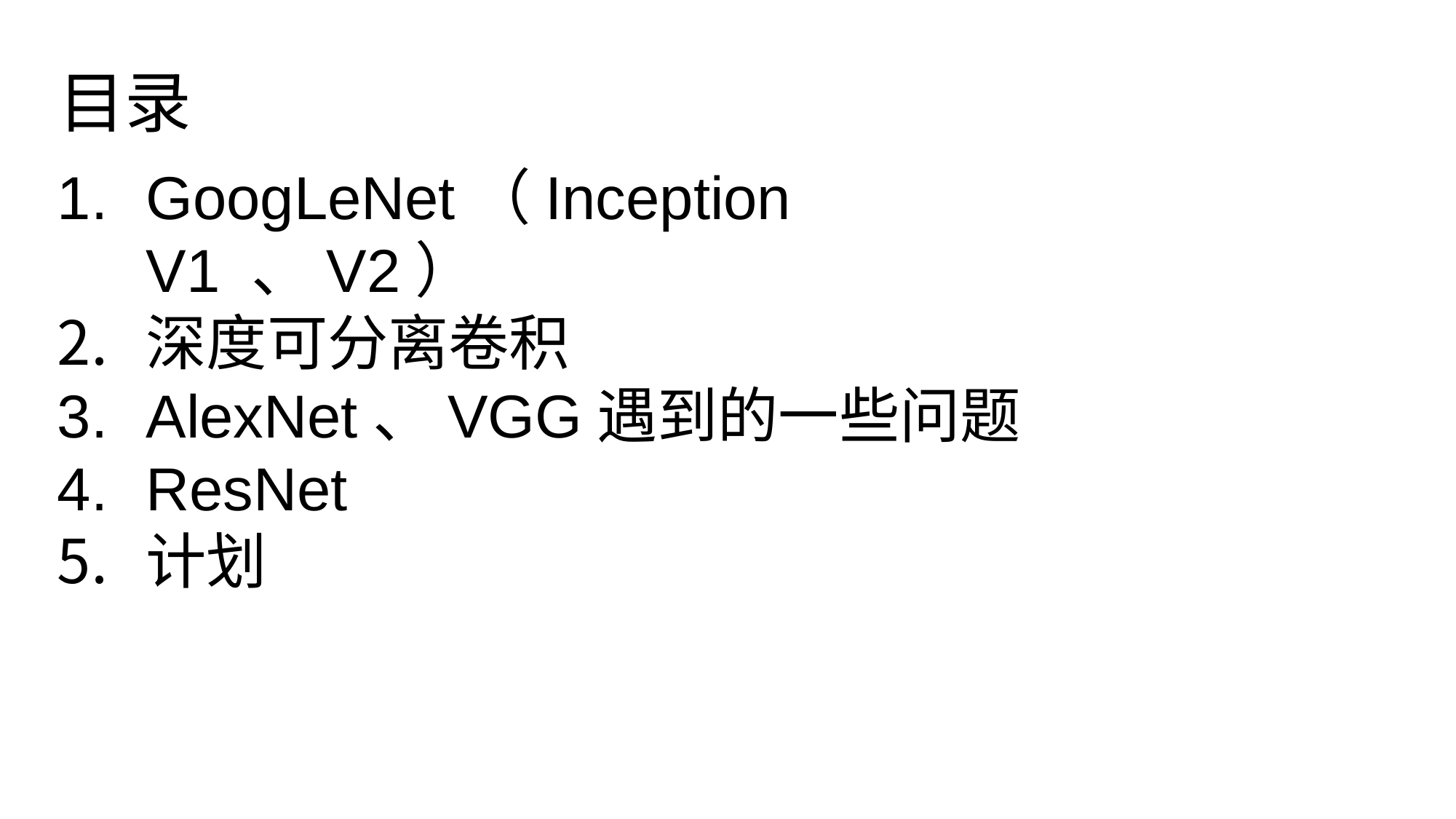

目录
GoogLeNet（Inception V1 、V2）
深度可分离卷积
AlexNet、VGG遇到的一些问题
ResNet
计划